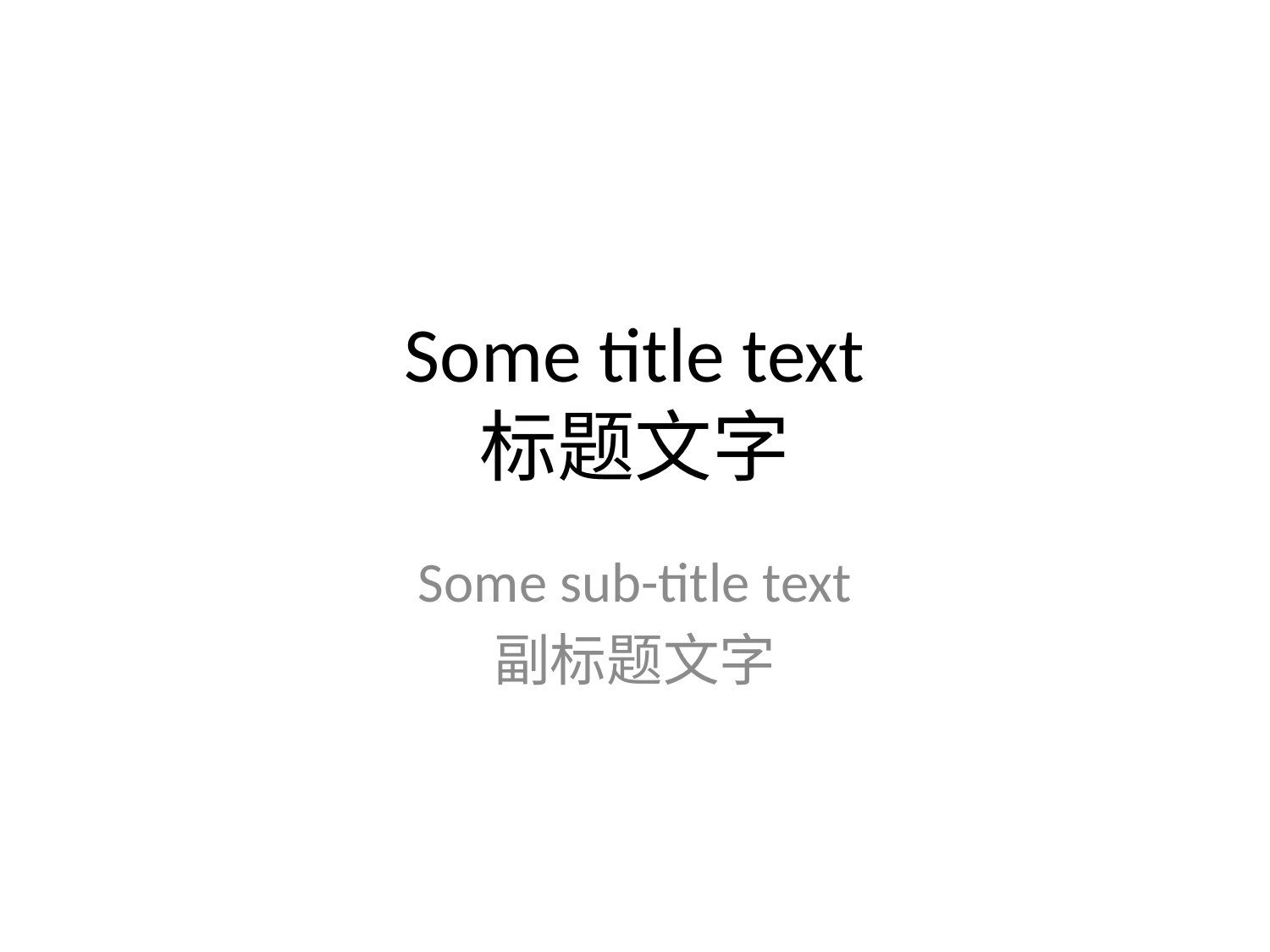

# Some title text 标题文字
Some sub-title text
副标题文字